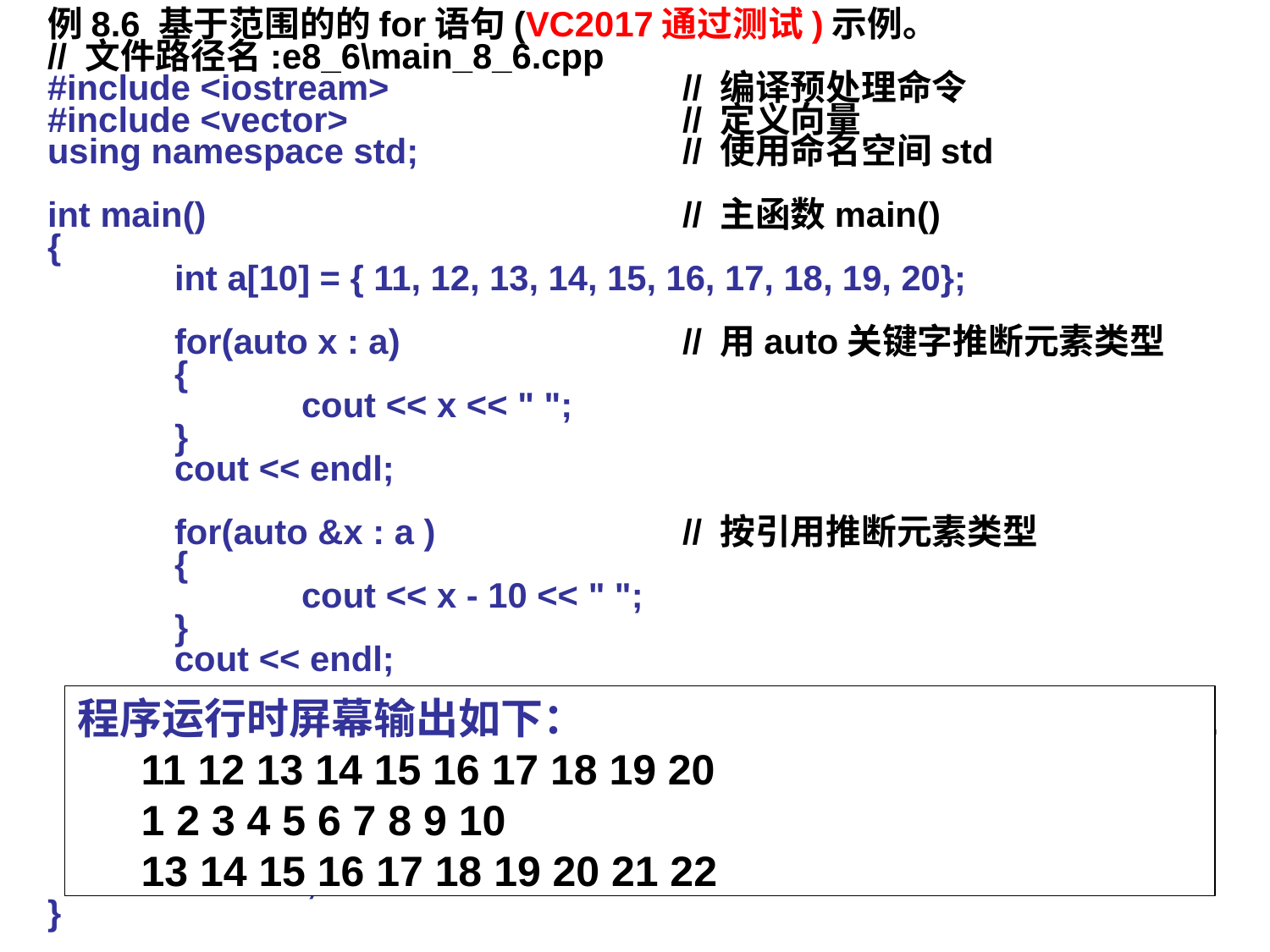

例8.6 基于范围的的for语句(VC2017通过测试)示例。
// 文件路径名:e8_6\main_8_6.cpp
#include <iostream>               		// 编译预处理命令
#include <vector>			// 定义向量
using namespace std;			// 使用命名空间std

int main()				// 主函数main()
{
    	int a[10] = { 11, 12, 13, 14, 15, 16, 17, 18, 19, 20};

	for(auto x : a) 			// 用auto关键字推断元素类型
	{
        		cout << x << " ";
    	}
    	cout << endl;

	for(auto &x : a )		// 按引用推断元素类型
	{
        		cout << x - 10 << " ";
    	}
    	cout << endl;

    	for( const auto &x : a )  		// 按常引用推断元素类型.
	{
       		 cout << x + 2  << " ";
    	}

	return 0;
}
程序运行时屏幕输出如下：
11 12 13 14 15 16 17 18 19 20
1 2 3 4 5 6 7 8 9 10
13 14 15 16 17 18 19 20 21 22